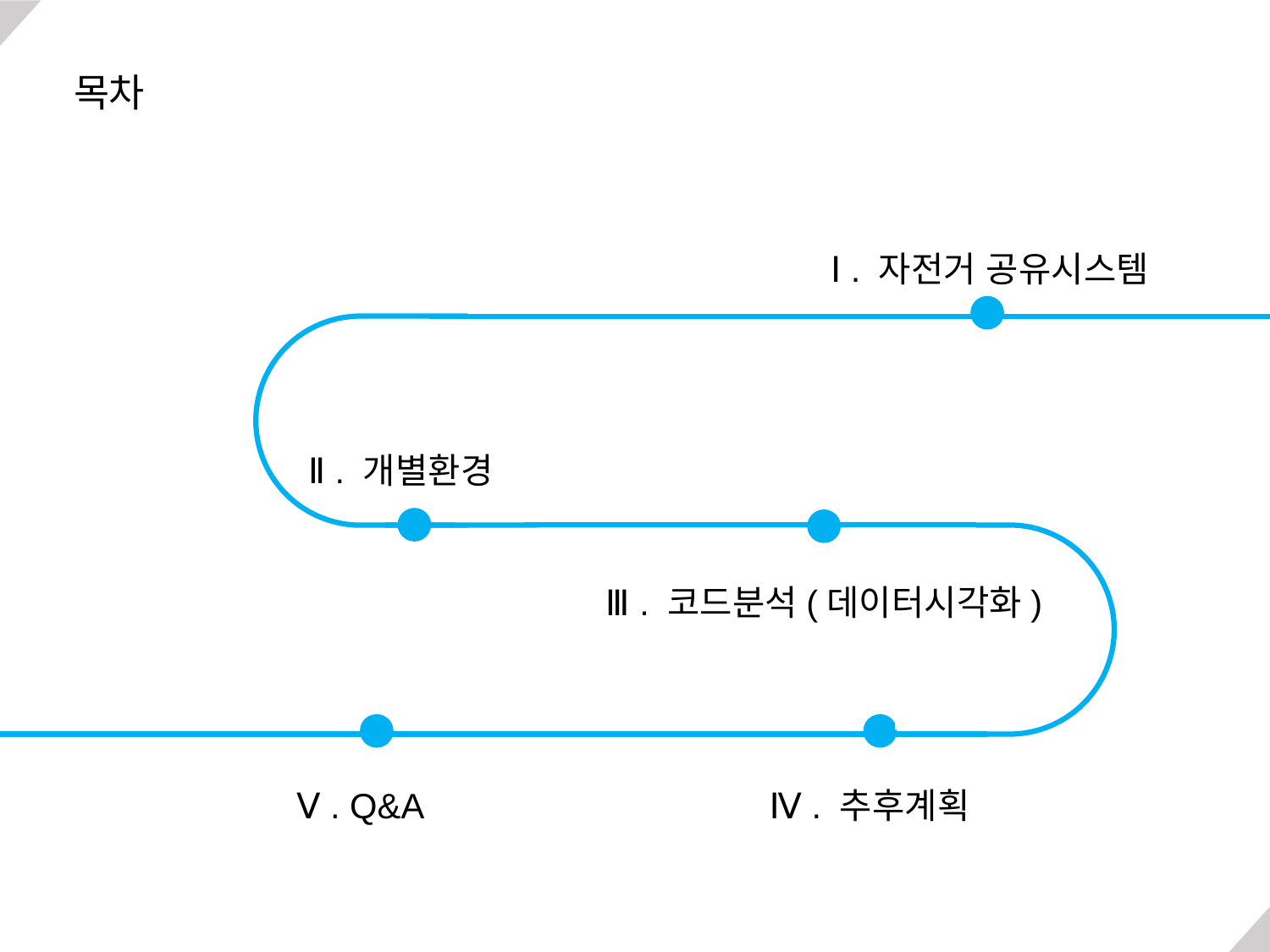

목차

Ⅰ . 자전거 공유시스템

 Ⅱ . 개별환경

Ⅲ . 코드분석(데이터시각화)

Ⅴ . Q&A
Ⅳ . 추후계획